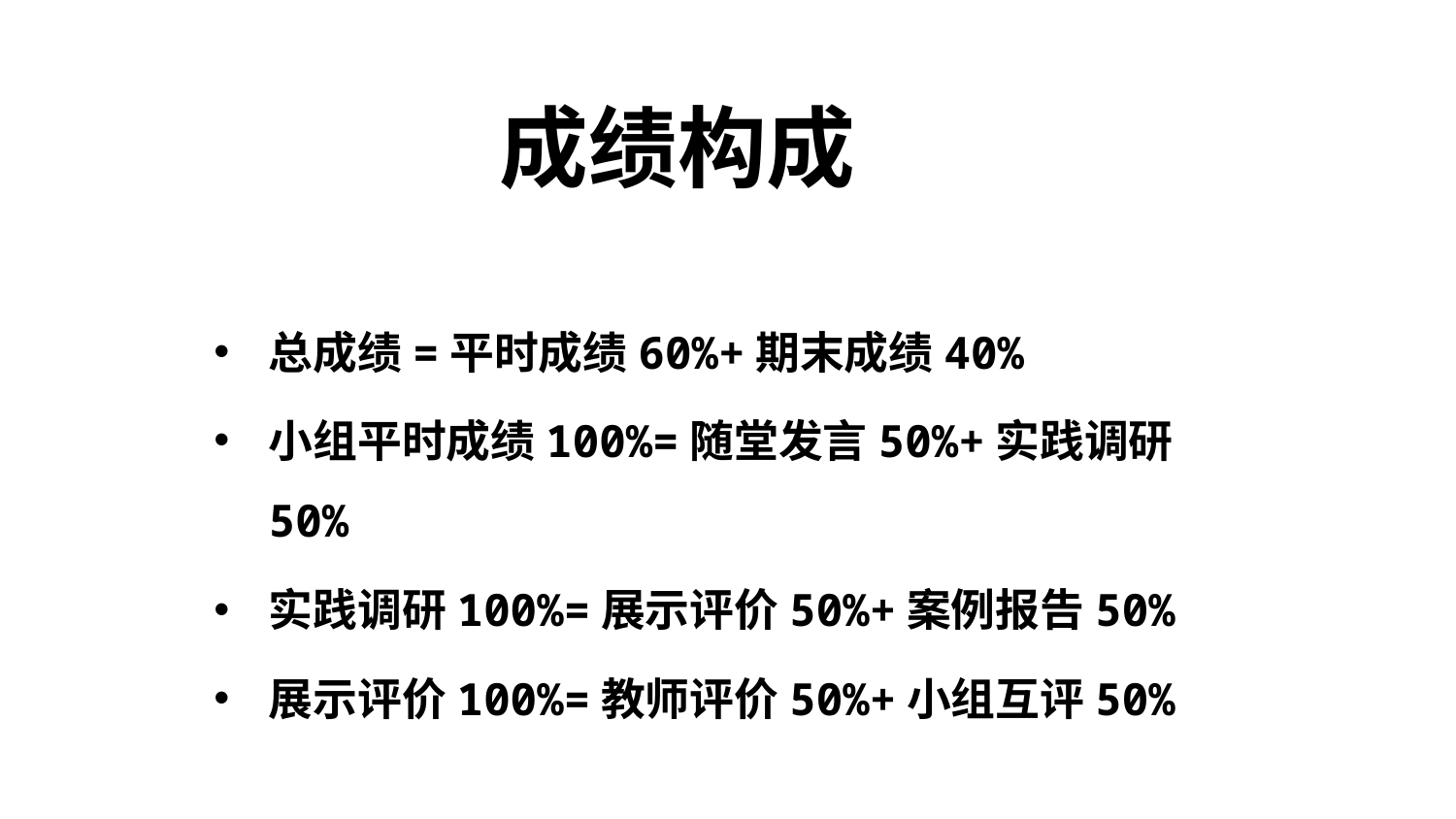

# 成绩构成
总成绩=平时成绩60%+期末成绩40%
小组平时成绩100%=随堂发言50%+实践调研50%
实践调研100%=展示评价50%+案例报告50%
展示评价100%=教师评价50%+小组互评50%